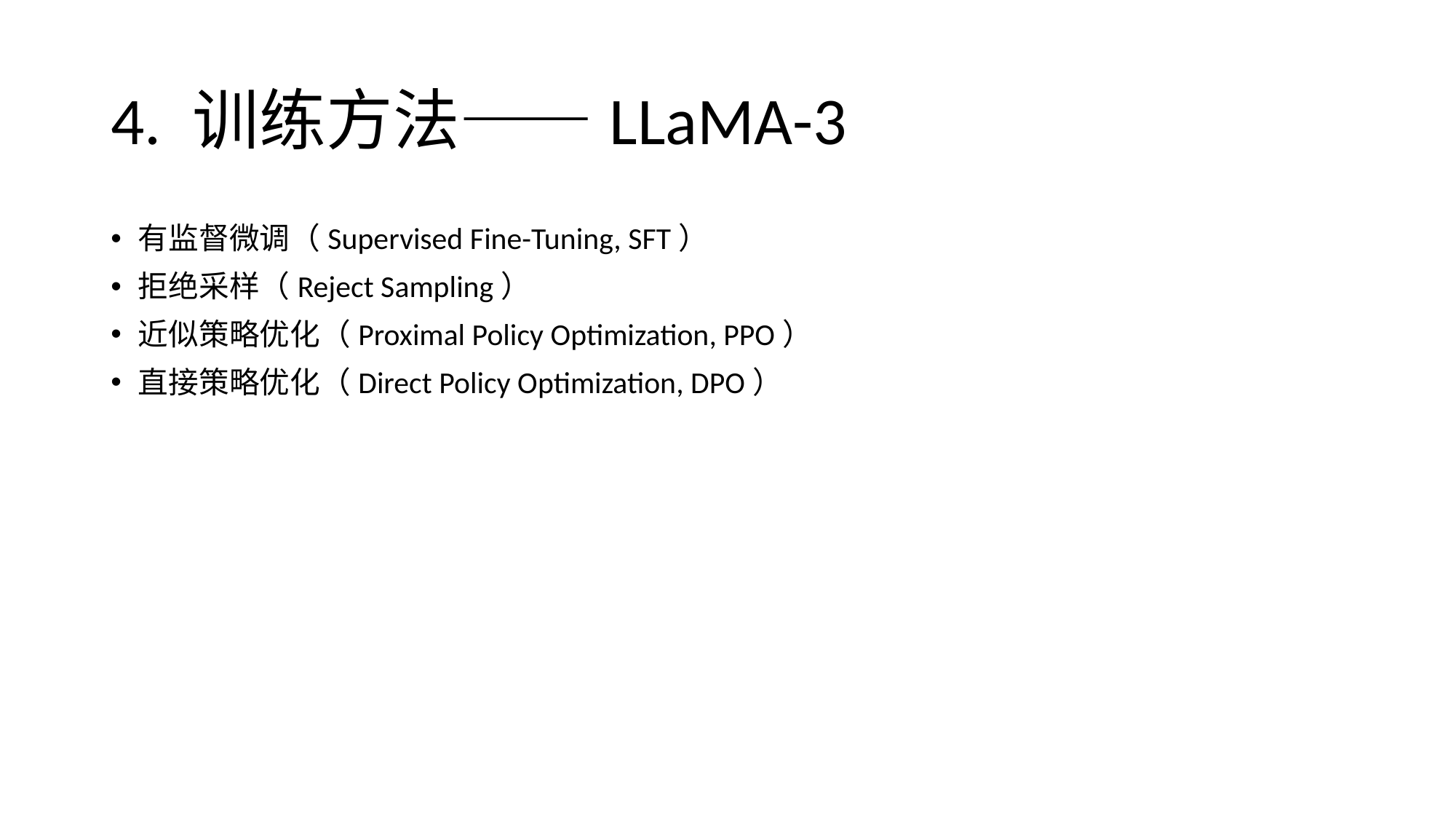

# 4. 训练方法——LLaMA-3
有监督微调（Supervised Fine-Tuning, SFT）
拒绝采样（Reject Sampling）
近似策略优化（Proximal Policy Optimization, PPO）
直接策略优化（Direct Policy Optimization, DPO）